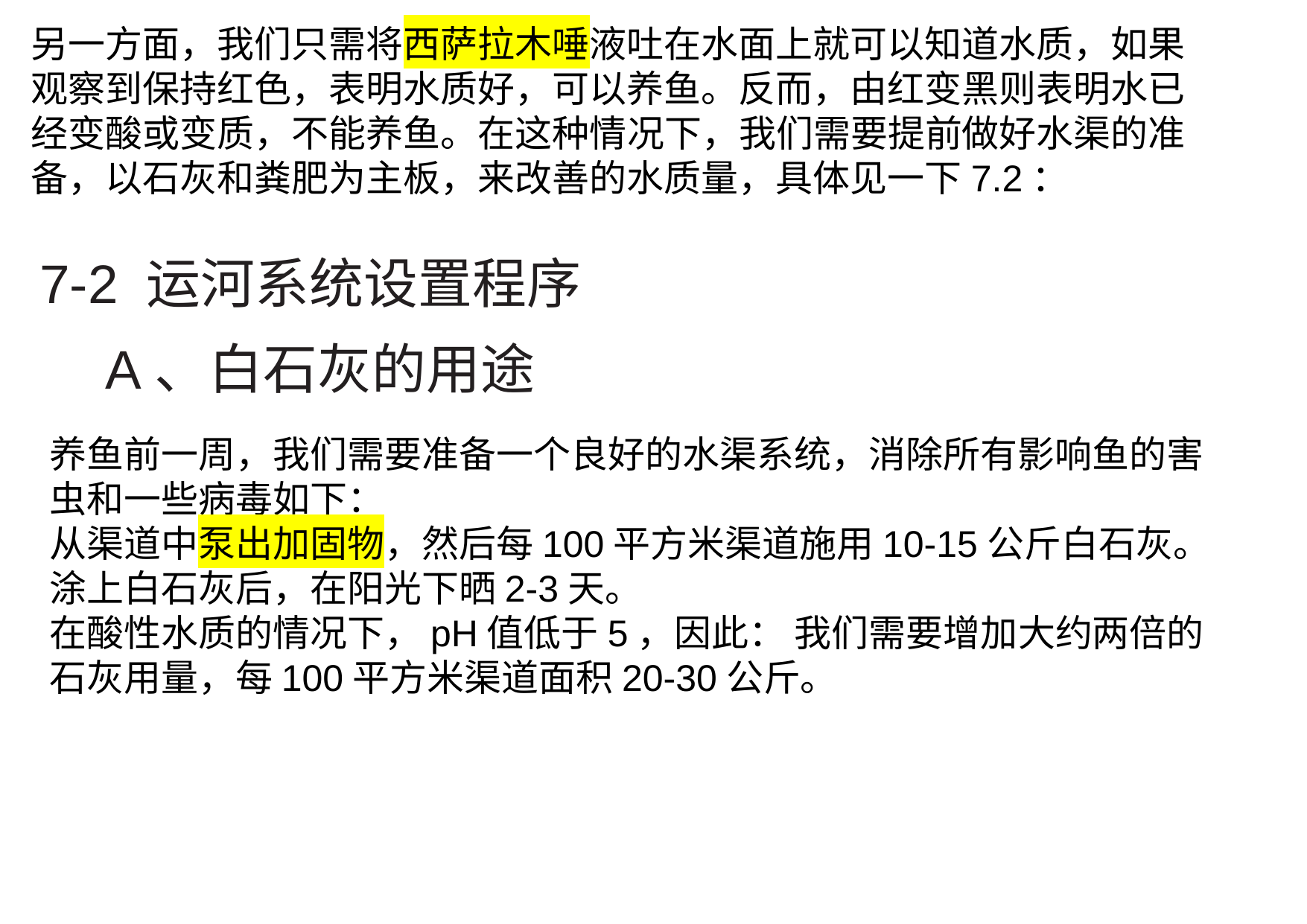

另一方面，我们只需将西萨拉木唾液吐在水面上就可以知道水质，如果观察到保持红色，表明水质好，可以养鱼。反而，由红变黑则表明水已经变酸或变质，不能养鱼。在这种情况下，我们需要提前做好水渠的准备，以石灰和粪肥为主板，来改善的水质量，具体见一下7.2：
7-2 运河系统设置程序
A、白石灰的用途
养鱼前一周，我们需要准备一个良好的水渠系统，消除所有影响鱼的害虫和一些病毒如下：
从渠道中泵出加固物，然后每100平方米渠道施用10-15公斤白石灰。
涂上白石灰后，在阳光下晒2-3天。
在酸性水质的情况下，pH值低于5，因此： 我们需要增加大约两倍的石灰用量，每100平方米渠道面积20-30公斤。